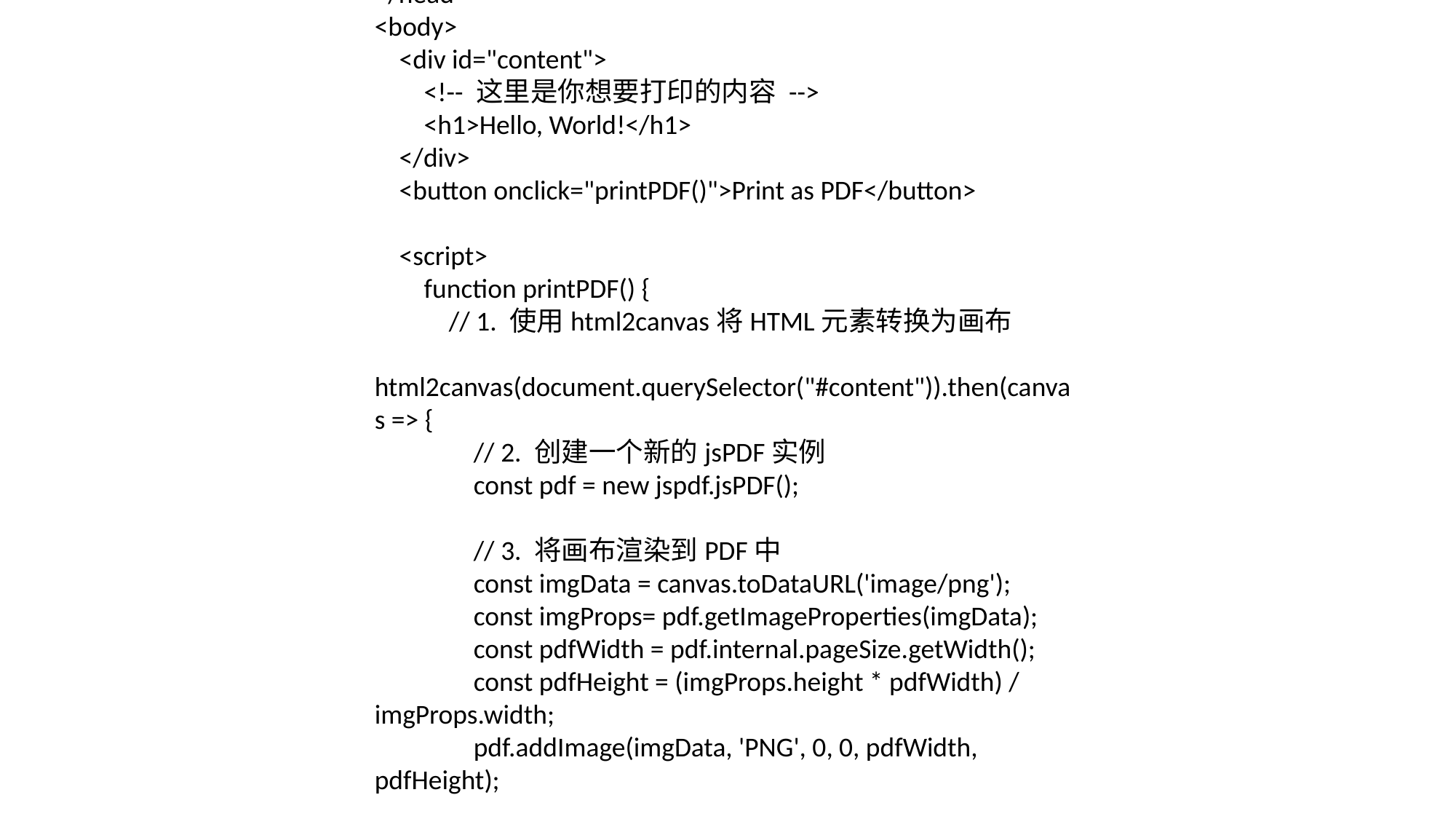

<!DOCTYPE html>
<html>
<head>
    <title>Print PDF Example</title>
    <script src="https://cdnjs.cloudflare.com/ajax/libs/html2canvas/1.3.2/html2canvas.min.js"></script>
    <script src="https://cdnjs.cloudflare.com/ajax/libs/jspdf/2.4.0/jspdf.umd.min.js"></script>
</head>
<body>
    <div id="content">
        <!-- 这里是你想要打印的内容 -->
        <h1>Hello, World!</h1>
    </div>
    <button onclick="printPDF()">Print as PDF</button>

    <script>
        function printPDF() {
            // 1. 使用html2canvas将HTML元素转换为画布
            html2canvas(document.querySelector("#content")).then(canvas => {
                // 2. 创建一个新的jsPDF实例
                const pdf = new jspdf.jsPDF();

                // 3. 将画布渲染到PDF中
                const imgData = canvas.toDataURL('image/png');
                const imgProps= pdf.getImageProperties(imgData);
                const pdfWidth = pdf.internal.pageSize.getWidth();
                const pdfHeight = (imgProps.height * pdfWidth) / imgProps.width;
                pdf.addImage(imgData, 'PNG', 0, 0, pdfWidth, pdfHeight);

                // 4. 保存生成的PDF
                pdf.save('printed.pdf');
            });
        }
    </script>
</body>
</html>